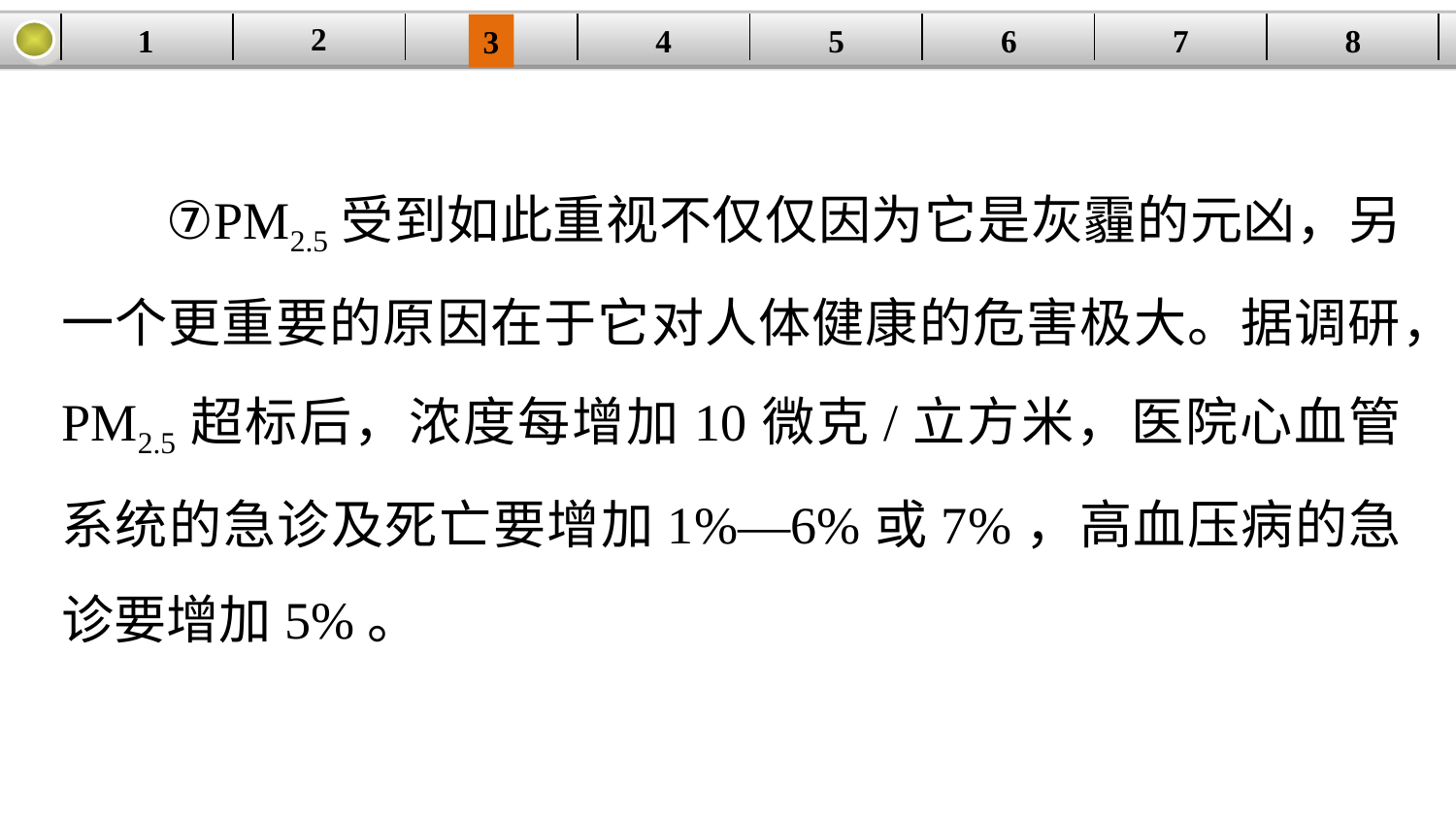

2
1
8
7
6
|  |  |  |  |  |  |  |  |
| --- | --- | --- | --- | --- | --- | --- | --- |
5
4
3

⑦PM2.5受到如此重视不仅仅因为它是灰霾的元凶，另一个更重要的原因在于它对人体健康的危害极大。据调研，PM2.5超标后，浓度每增加10微克/立方米，医院心血管系统的急诊及死亡要增加1%—6%或7%，高血压病的急诊要增加5%。